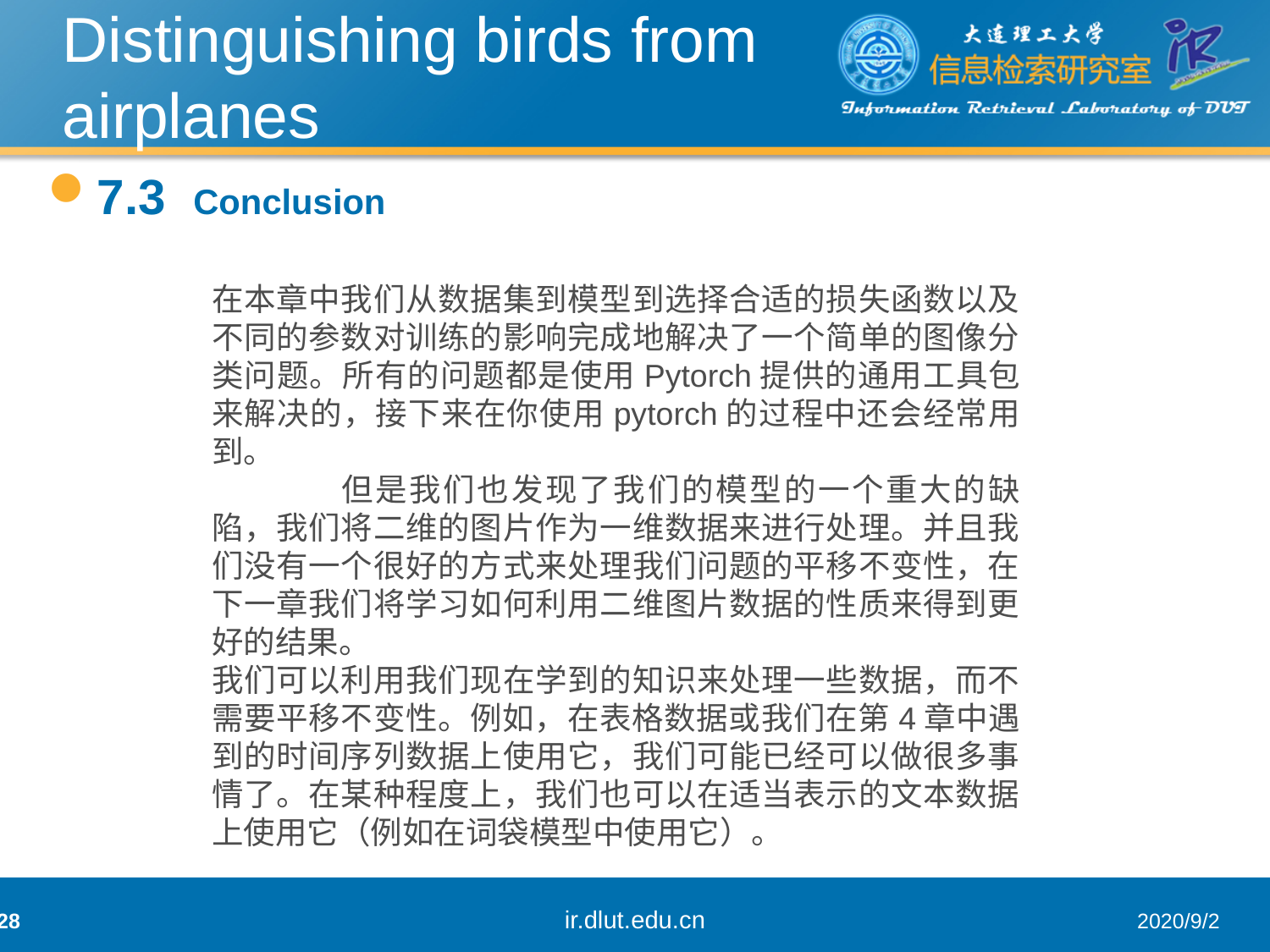

# Distinguishing birds from airplanes
7.3  Conclusion
在本章中我们从数据集到模型到选择合适的损失函数以及不同的参数对训练的影响完成地解决了一个简单的图像分类问题。所有的问题都是使用Pytorch提供的通用工具包来解决的，接下来在你使用pytorch的过程中还会经常用到。
	但是我们也发现了我们的模型的一个重大的缺陷，我们将二维的图片作为一维数据来进行处理。并且我们没有一个很好的方式来处理我们问题的平移不变性，在下一章我们将学习如何利用二维图片数据的性质来得到更好的结果。
我们可以利用我们现在学到的知识来处理一些数据，而不需要平移不变性。例如，在表格数据或我们在第4章中遇到的时间序列数据上使用它，我们可能已经可以做很多事情了。在某种程度上，我们也可以在适当表示的文本数据上使用它（例如在词袋模型中使用它）。